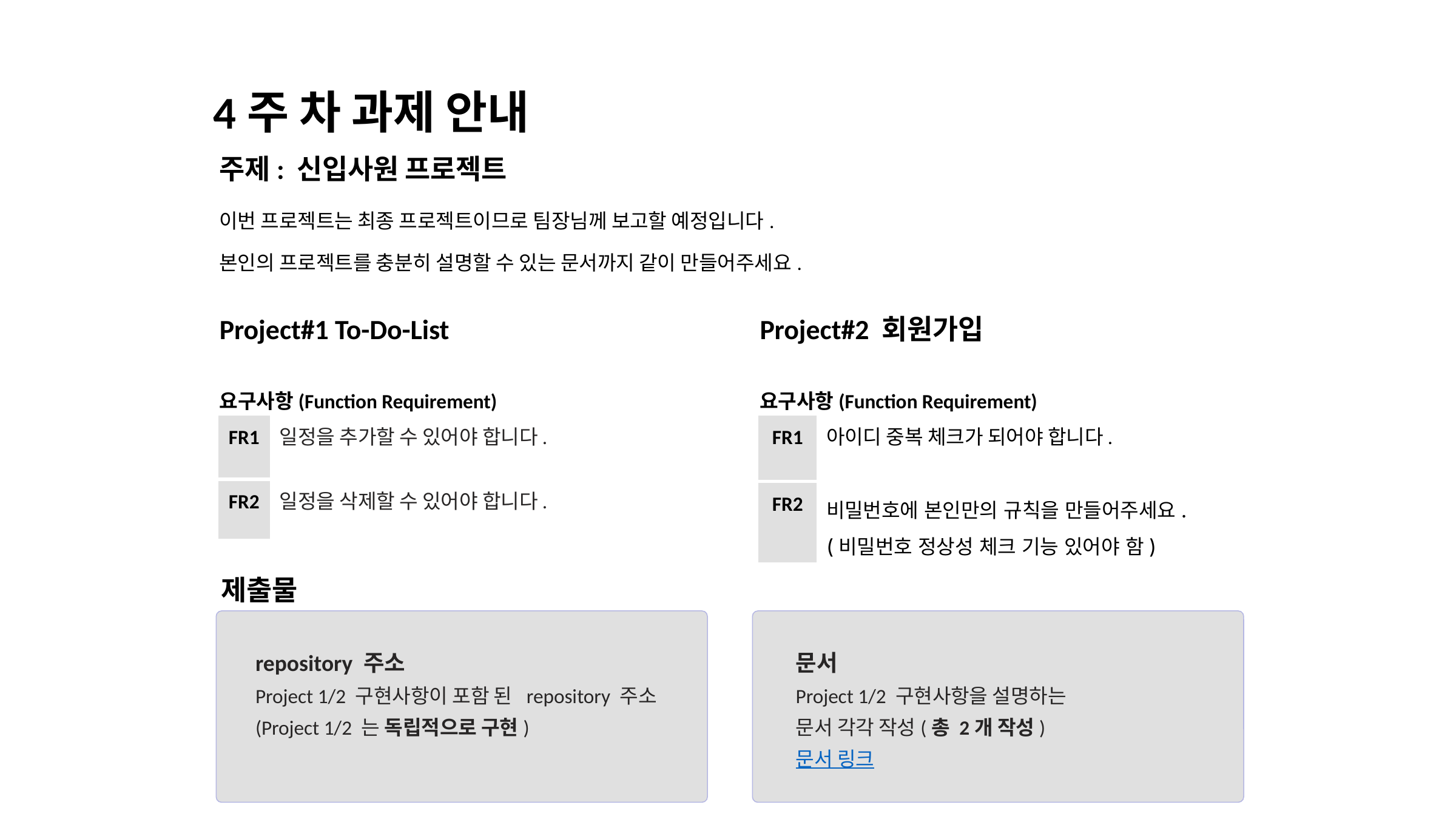

4주 차 과제 안내
주제: 신입사원 프로젝트
이번 프로젝트는 최종 프로젝트이므로 팀장님께 보고할 예정입니다.
본인의 프로젝트를 충분히 설명할 수 있는 문서까지 같이 만들어주세요.
Project#1 To-Do-List
Project#2 회원가입
요구사항(Function Requirement)
요구사항(Function Requirement)
| FR1 | 일정을 추가할 수 있어야 합니다. |
| --- | --- |
| FR2 | 일정을 삭제할 수 있어야 합니다. |
| FR1 | 아이디 중복 체크가 되어야 합니다. |
| --- | --- |
| FR2 | 비밀번호에 본인만의 규칙을 만들어주세요. (비밀번호 정상성 체크 기능 있어야 함) |
제출물

repository 주소
Project 1/2 구현사항이 포함 된  repository 주소
(Project 1/2 는 독립적으로 구현)
문서
Project 1/2 구현사항을 설명하는
문서 각각 작성(총 2개 작성)
문서 링크